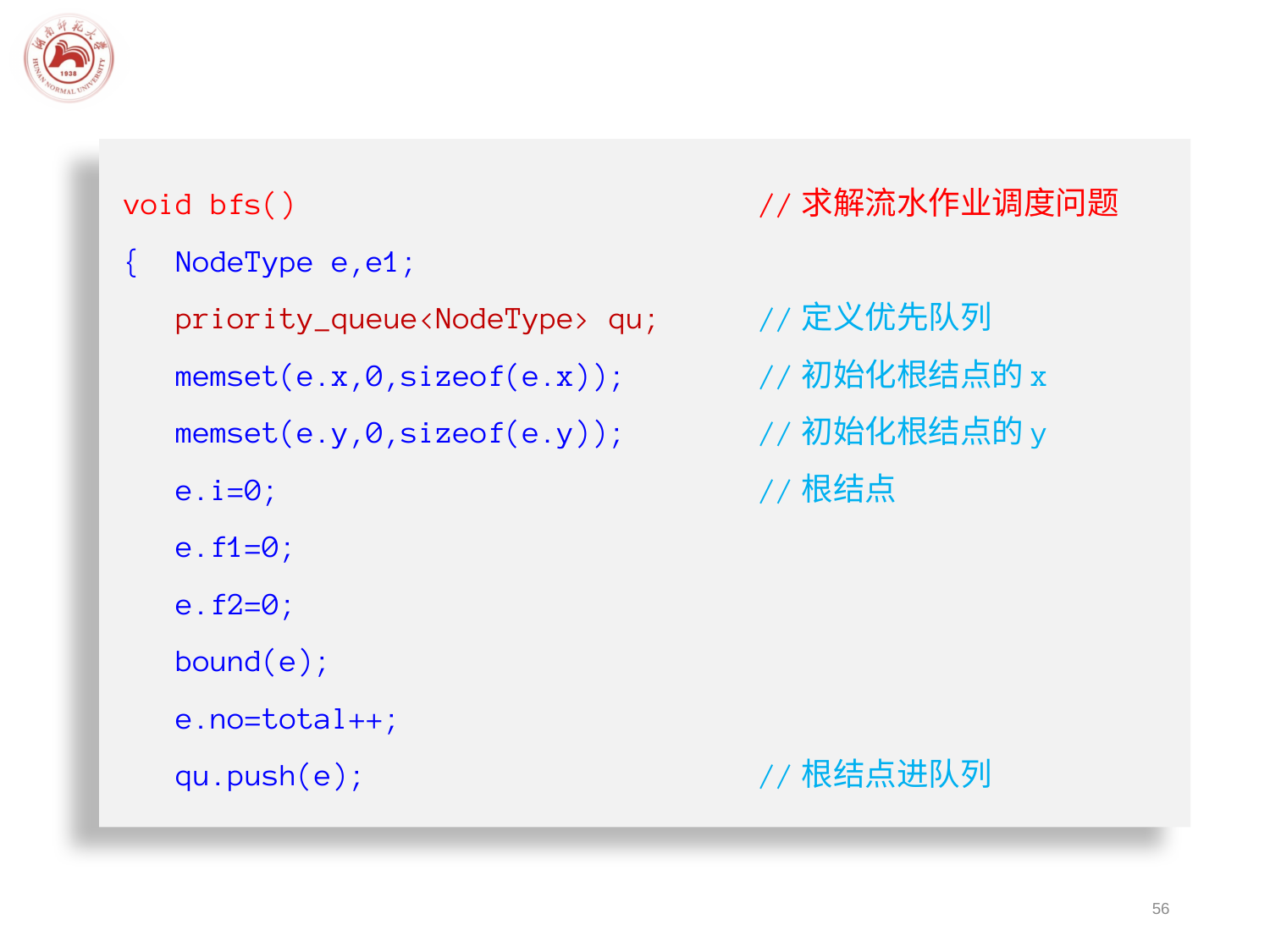

void bfs()				//求解流水作业调度问题
{  NodeType e,e1;
   priority_queue<NodeType> qu;	//定义优先队列
   memset(e.x,0,sizeof(e.x));		//初始化根结点的x
   memset(e.y,0,sizeof(e.y));		//初始化根结点的y
   e.i=0;				//根结点
   e.f1=0;
   e.f2=0;
   bound(e);
   e.no=total++;
   qu.push(e);				//根结点进队列
56